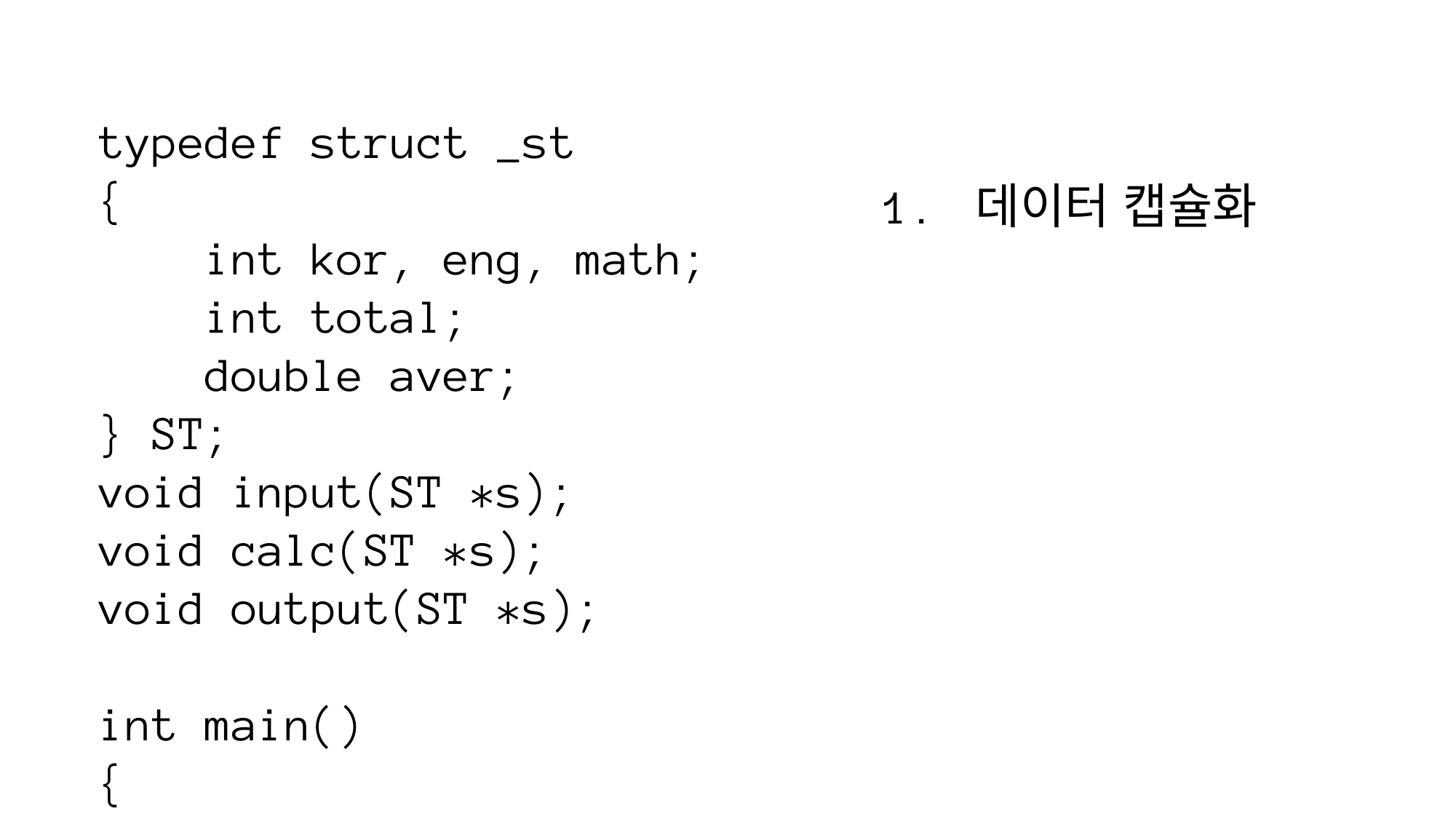

typedef struct _st
{
    int kor, eng, math;
    int total;
    double aver;
} ST;
void input(ST *s);
void calc(ST *s);
void output(ST *s);

int main()
{
    ST s;
    input( &s );
    calc( &s );
    output( &s );
}

1. 데이터 캡슐화